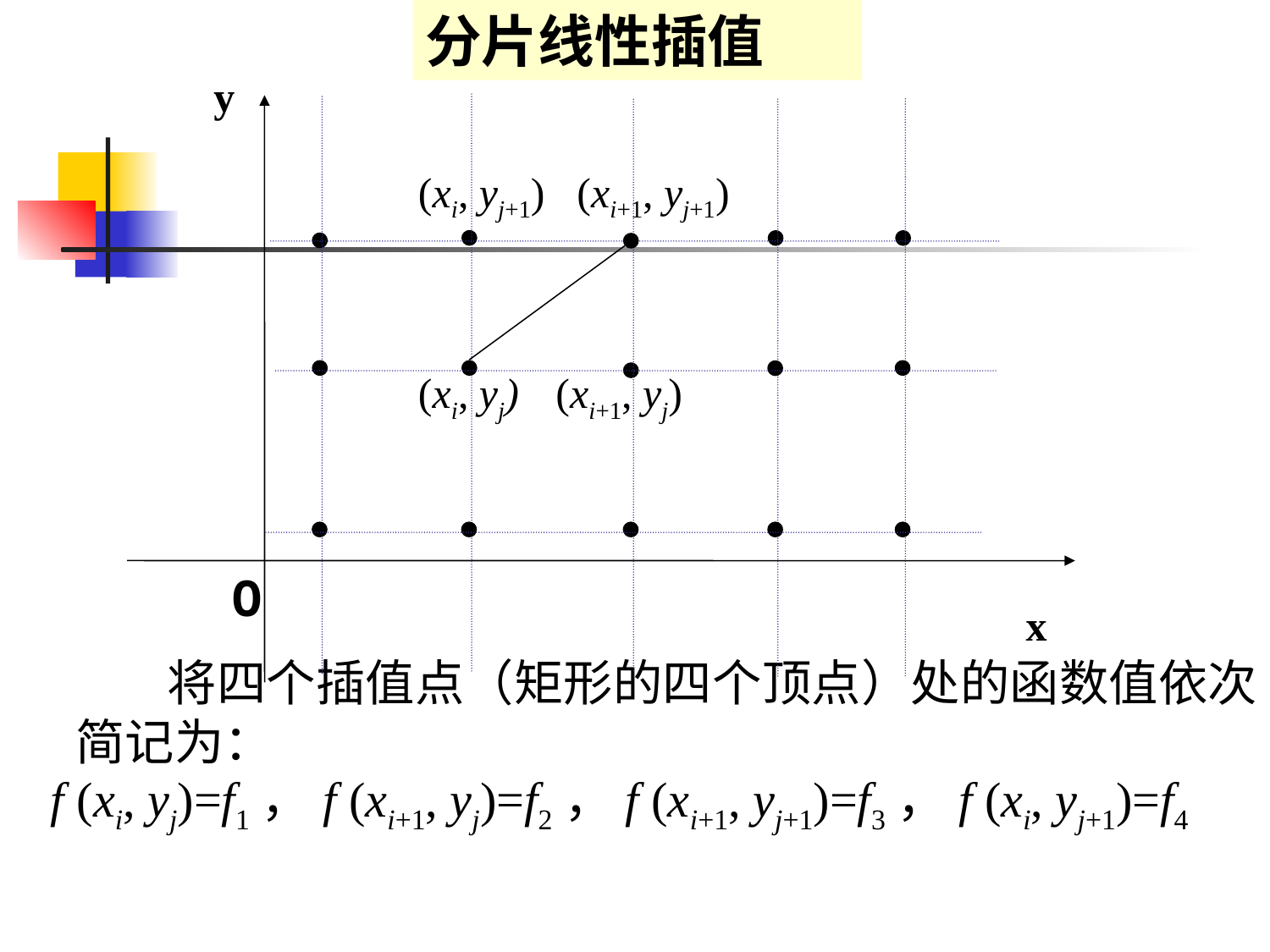

分片线性插值
y

(xi, yj+1)
(xi+1, yj+1)

(xi, yj)
(xi+1, yj)
•
•
•
•
•

•
•
•
•
•

•
•
•
•
•

x

O

       将四个插值点（矩形的四个顶点）处的函数值依次简记为：

f (xi, yj)=f1，f (xi+1, yj)=f2，f (xi+1, yj+1)=f3，f (xi, yj+1)=f4